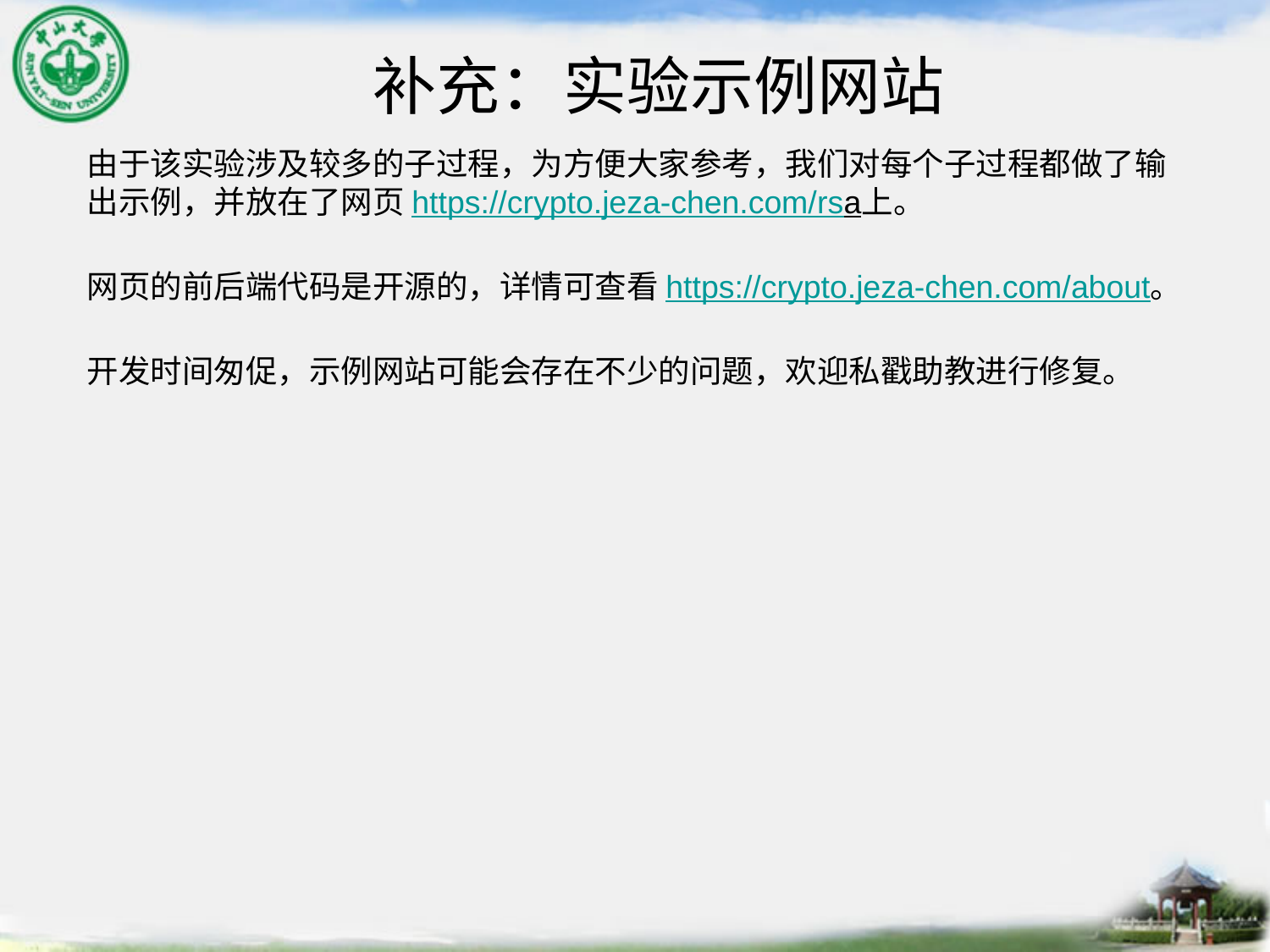

补充：实验示例网站
由于该实验涉及较多的子过程，为方便大家参考，我们对每个子过程都做了输出示例，并放在了网页https://crypto.jeza-chen.com/rsa上。

网页的前后端代码是开源的，详情可查看https://crypto.jeza-chen.com/about。

开发时间匆促，示例网站可能会存在不少的问题，欢迎私戳助教进行修复。